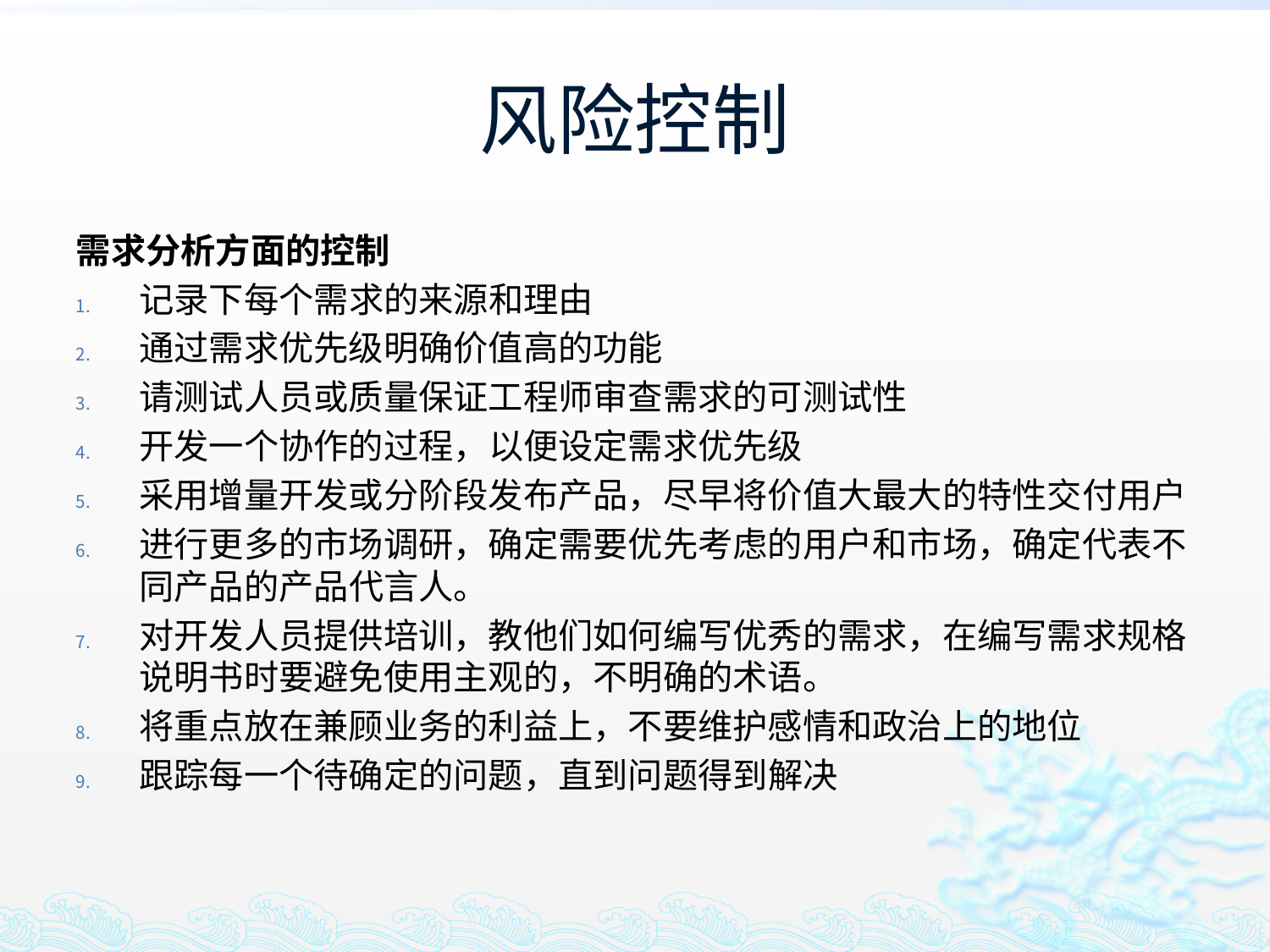

# 风险控制
需求分析方面的控制
记录下每个需求的来源和理由
通过需求优先级明确价值高的功能
请测试人员或质量保证工程师审查需求的可测试性
开发一个协作的过程，以便设定需求优先级
采用增量开发或分阶段发布产品，尽早将价值大最大的特性交付用户
进行更多的市场调研，确定需要优先考虑的用户和市场，确定代表不同产品的产品代言人。
对开发人员提供培训，教他们如何编写优秀的需求，在编写需求规格说明书时要避免使用主观的，不明确的术语。
将重点放在兼顾业务的利益上，不要维护感情和政治上的地位
跟踪每一个待确定的问题，直到问题得到解决